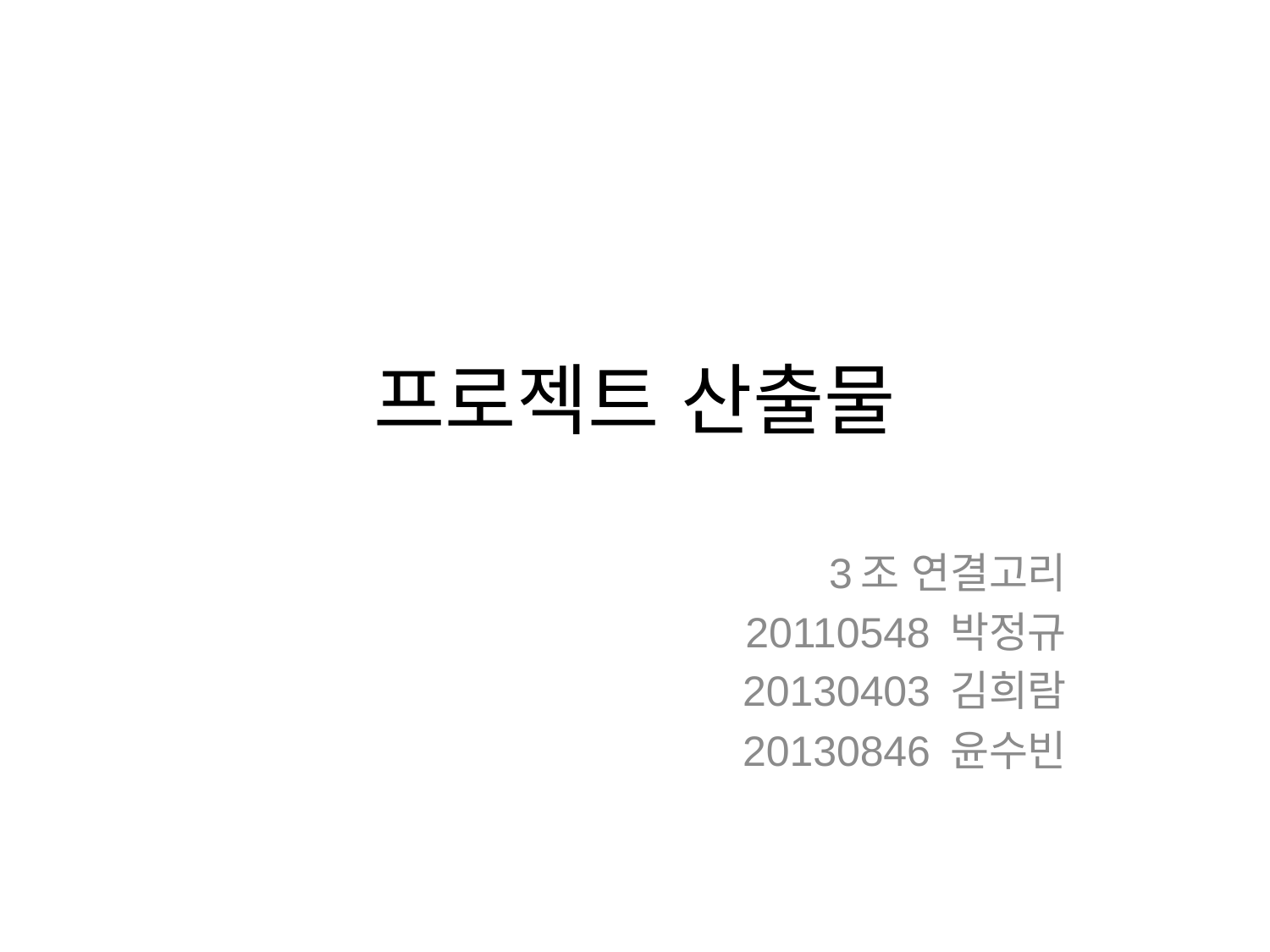

# 프로젝트 산출물
3조 연결고리
20110548 박정규
20130403 김희람
20130846 윤수빈